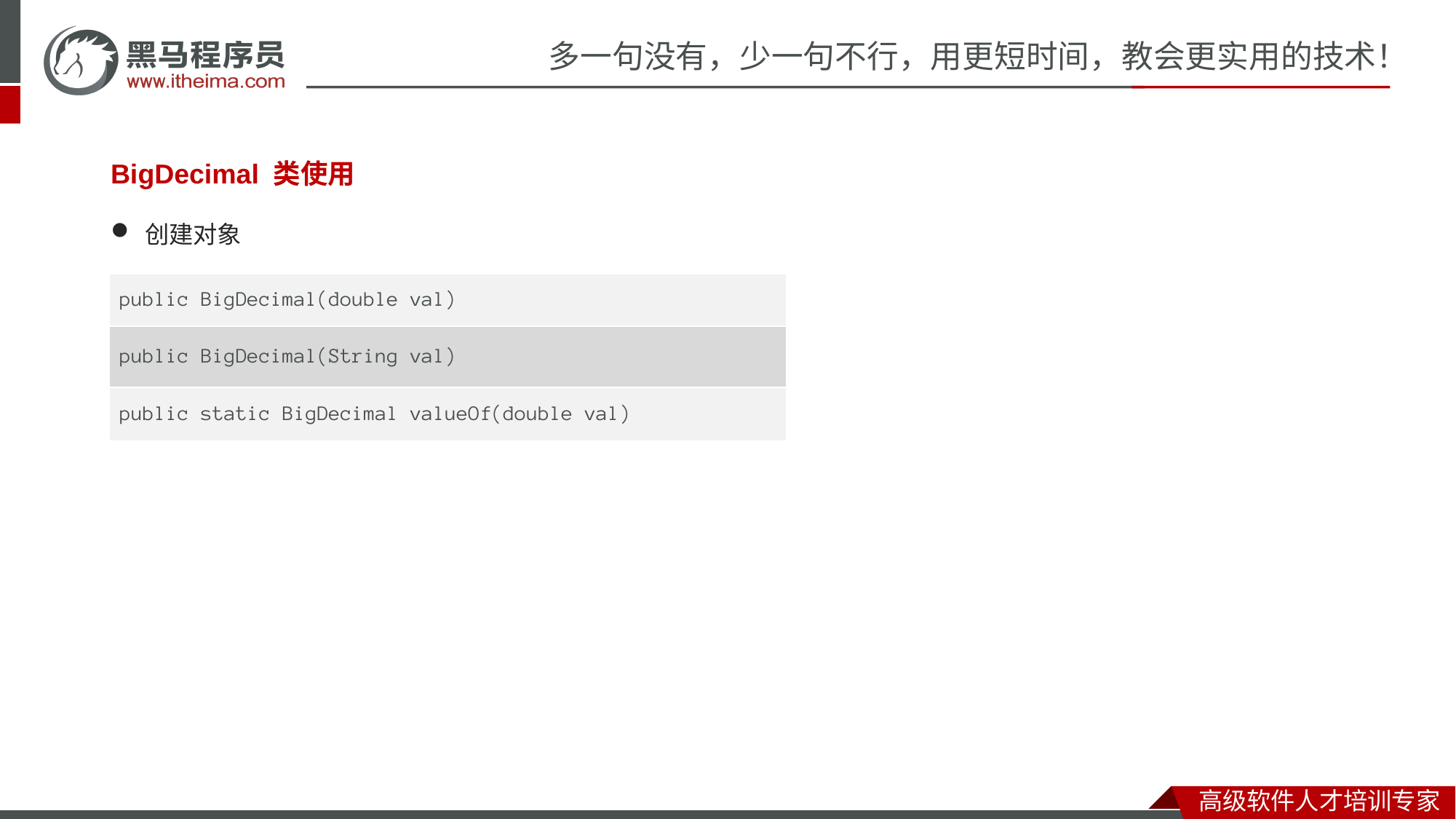

BigDecimal 类使用
创建对象
| public BigDecimal(double val) |
| --- |
| public BigDecimal(String val) |
| public static BigDecimal valueOf(double val) |